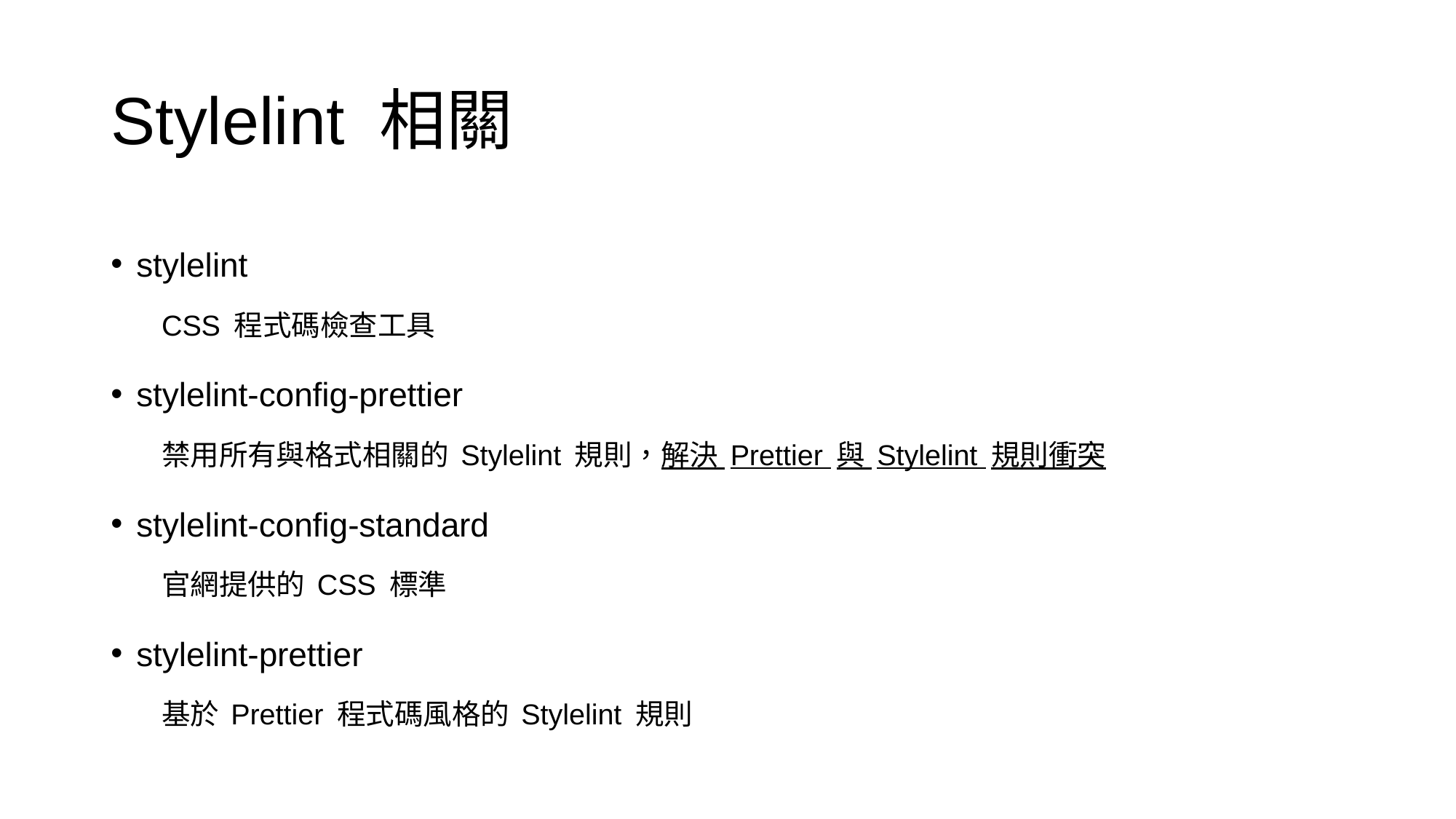

# Stylelint 相關
stylelint
CSS 程式碼檢查工具
stylelint-config-prettier
禁用所有與格式相關的 Stylelint 規則，解決 Prettier 與 Stylelint 規則衝突
stylelint-config-standard
官網提供的 CSS 標準
stylelint-prettier
基於 Prettier 程式碼風格的 Stylelint 規則